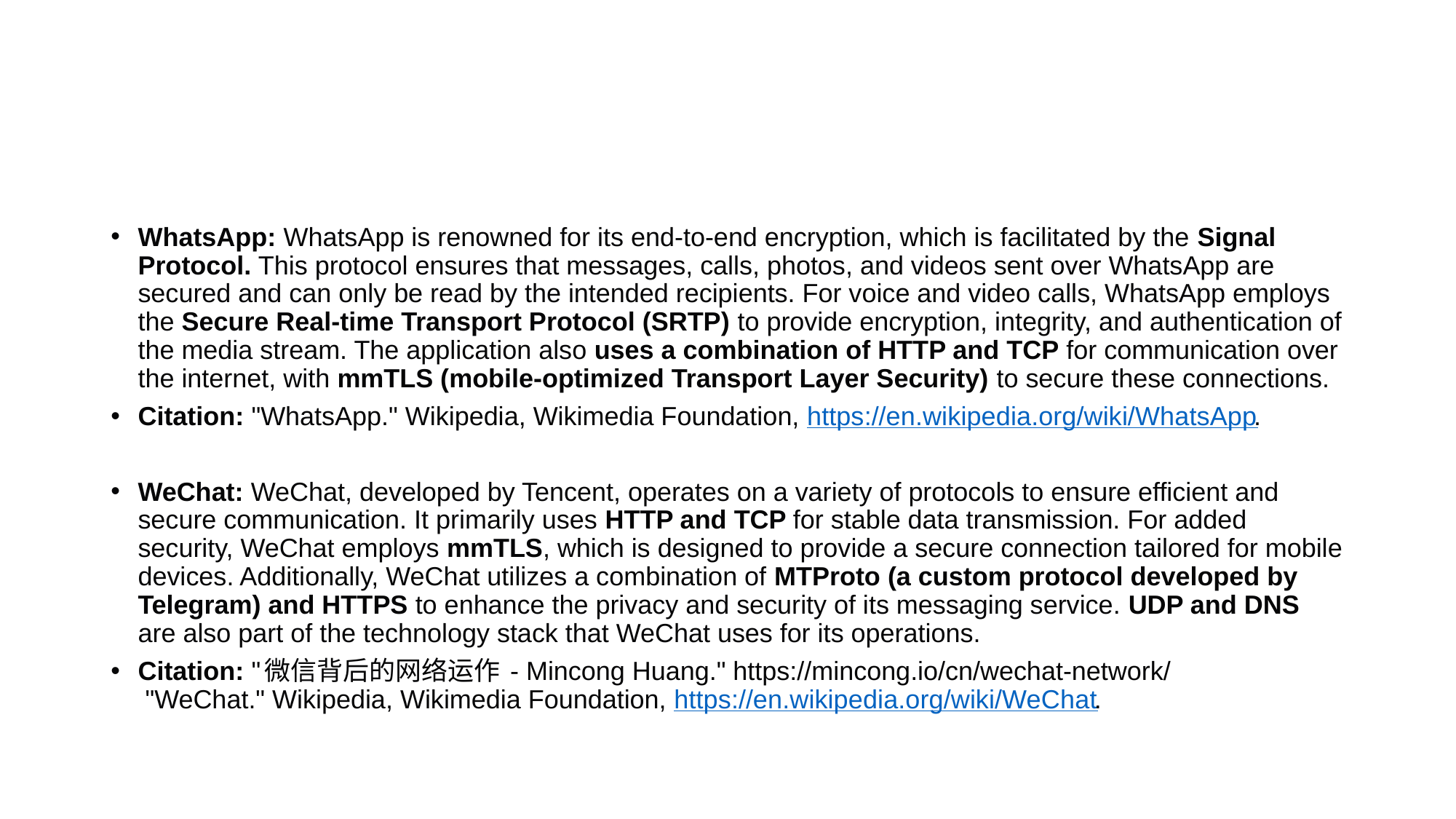

#
WhatsApp: WhatsApp is renowned for its end-to-end encryption, which is facilitated by the Signal Protocol. This protocol ensures that messages, calls, photos, and videos sent over WhatsApp are secured and can only be read by the intended recipients. For voice and video calls, WhatsApp employs the Secure Real-time Transport Protocol (SRTP) to provide encryption, integrity, and authentication of the media stream. The application also uses a combination of HTTP and TCP for communication over the internet, with mmTLS (mobile-optimized Transport Layer Security) to secure these connections.
Citation: "WhatsApp." Wikipedia, Wikimedia Foundation, https://en.wikipedia.org/wiki/WhatsApp.

WeChat: WeChat, developed by Tencent, operates on a variety of protocols to ensure efficient and secure communication. It primarily uses HTTP and TCP for stable data transmission. For added security, WeChat employs mmTLS, which is designed to provide a secure connection tailored for mobile devices. Additionally, WeChat utilizes a combination of MTProto (a custom protocol developed by Telegram) and HTTPS to enhance the privacy and security of its messaging service. UDP and DNS are also part of the technology stack that WeChat uses for its operations.
Citation: "微信背后的网络运作 - Mincong Huang." https://mincong.io/cn/wechat-network/
 "WeChat." Wikipedia, Wikimedia Foundation, https://en.wikipedia.org/wiki/WeChat.